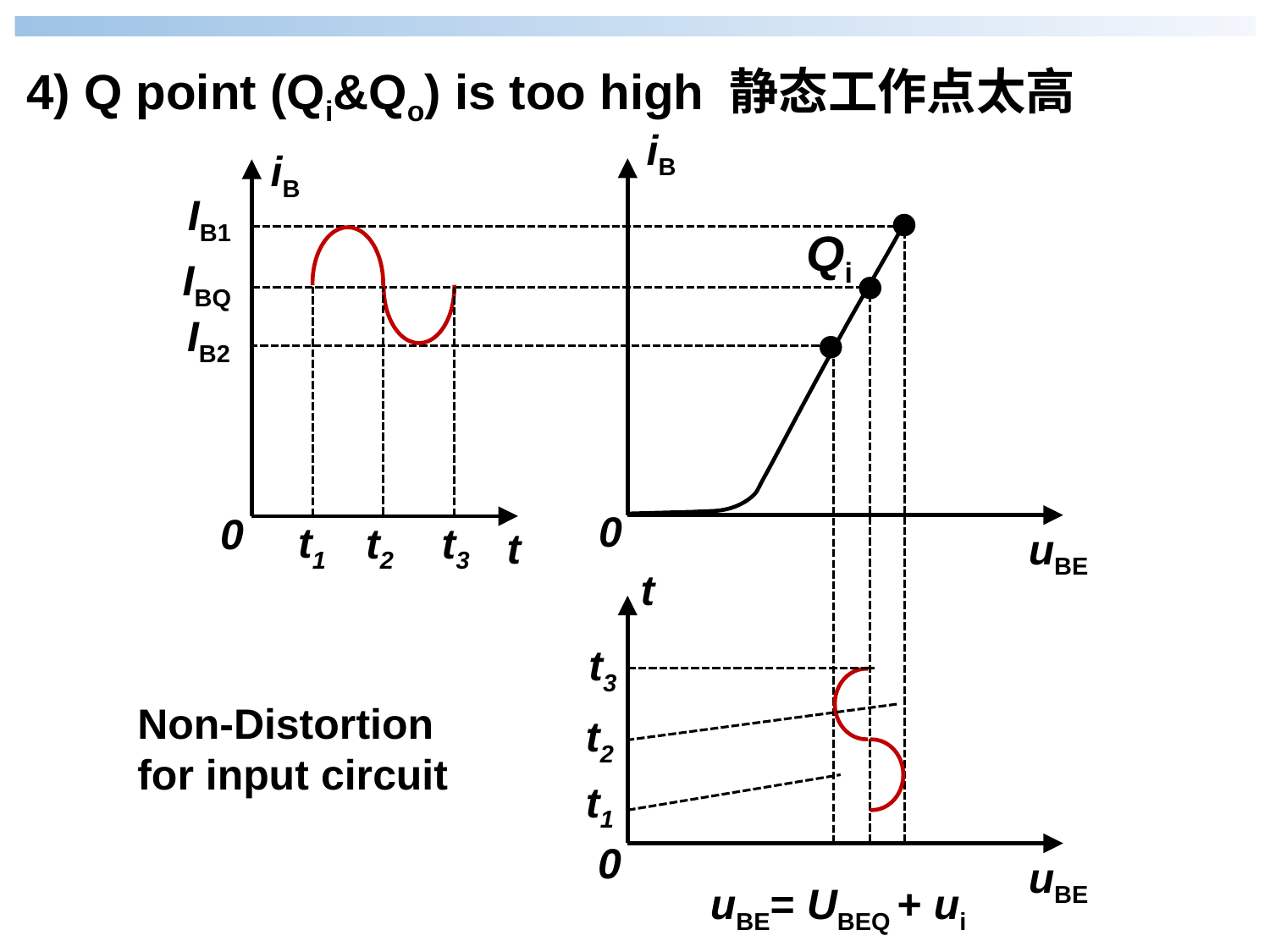

4) Q point (Qi&Qo) is too high 静态工作点太高
iB
iB
IB1

Qi

IBQ

IB2

0
0
t1
t3
t2
t
uBE
t
uBE
t3

Non-Distortion for input circuit
t2

t1
0
uBE= UBEQ + ui